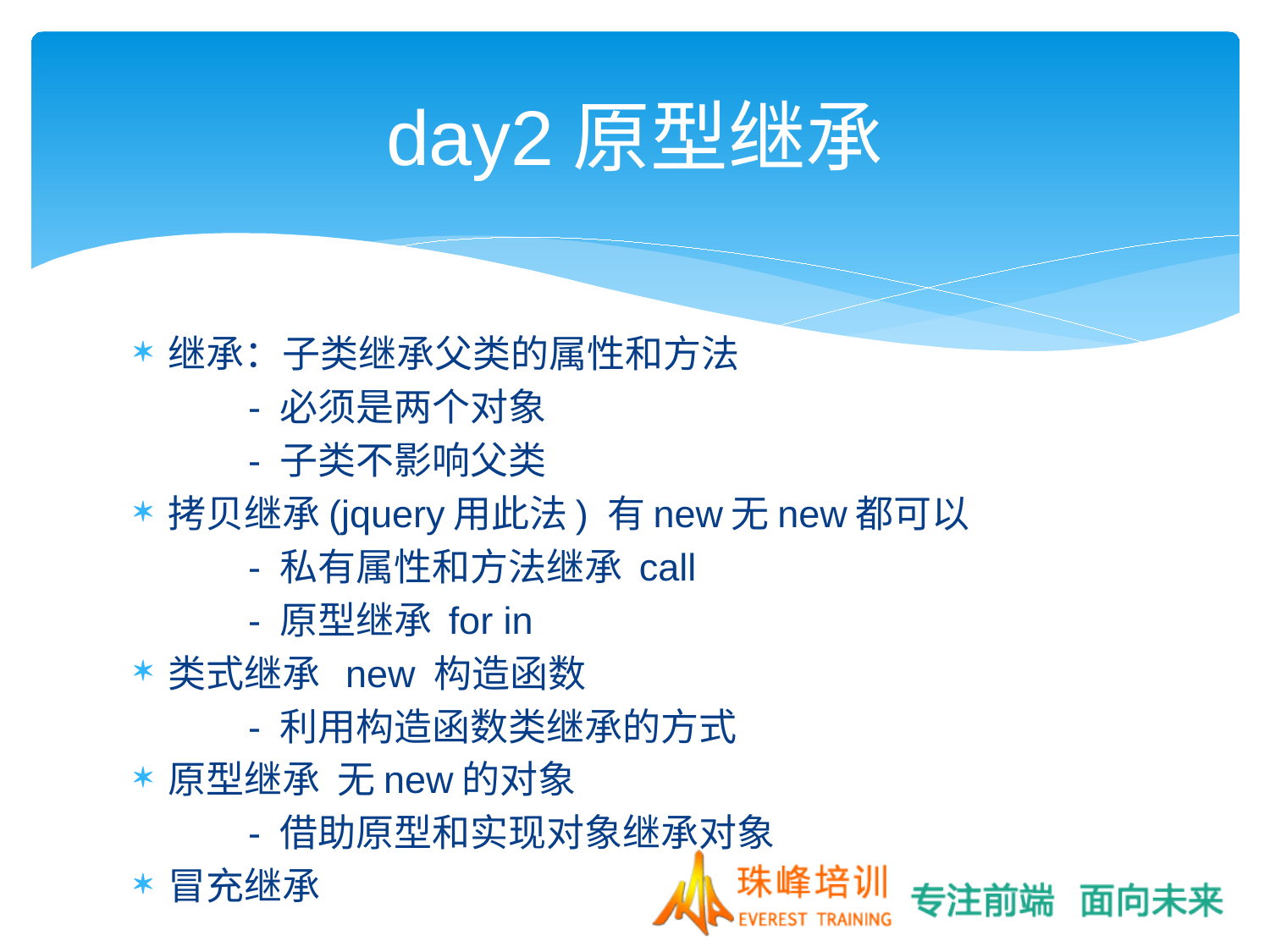

# day2原型继承
继承：子类继承父类的属性和方法
	- 必须是两个对象
	- 子类不影响父类
拷贝继承(jquery用此法) 有new无new都可以
	- 私有属性和方法继承 call
	- 原型继承 for in
类式继承  new 构造函数
	- 利用构造函数类继承的方式
原型继承  无new的对象
	- 借助原型和实现对象继承对象
冒充继承